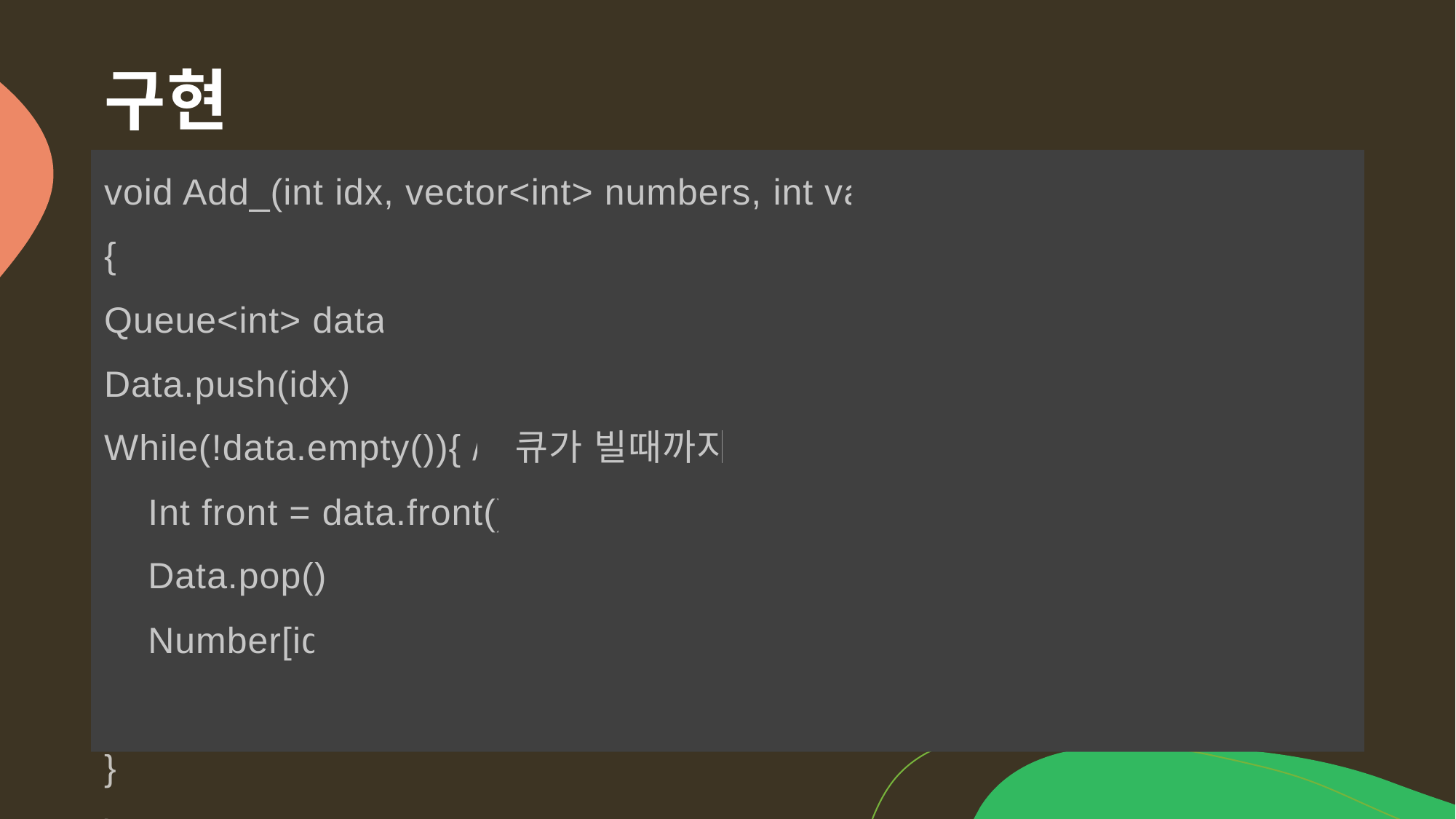

# 구현
void Add_(int idx, vector<int> numbers, int val)
{
Queue<int> data;
Data.push(idx);
While(!data.empty()){ // 큐가 빌때까지
    Int front = data.front();
    Data.pop();
    Number[id

}
}